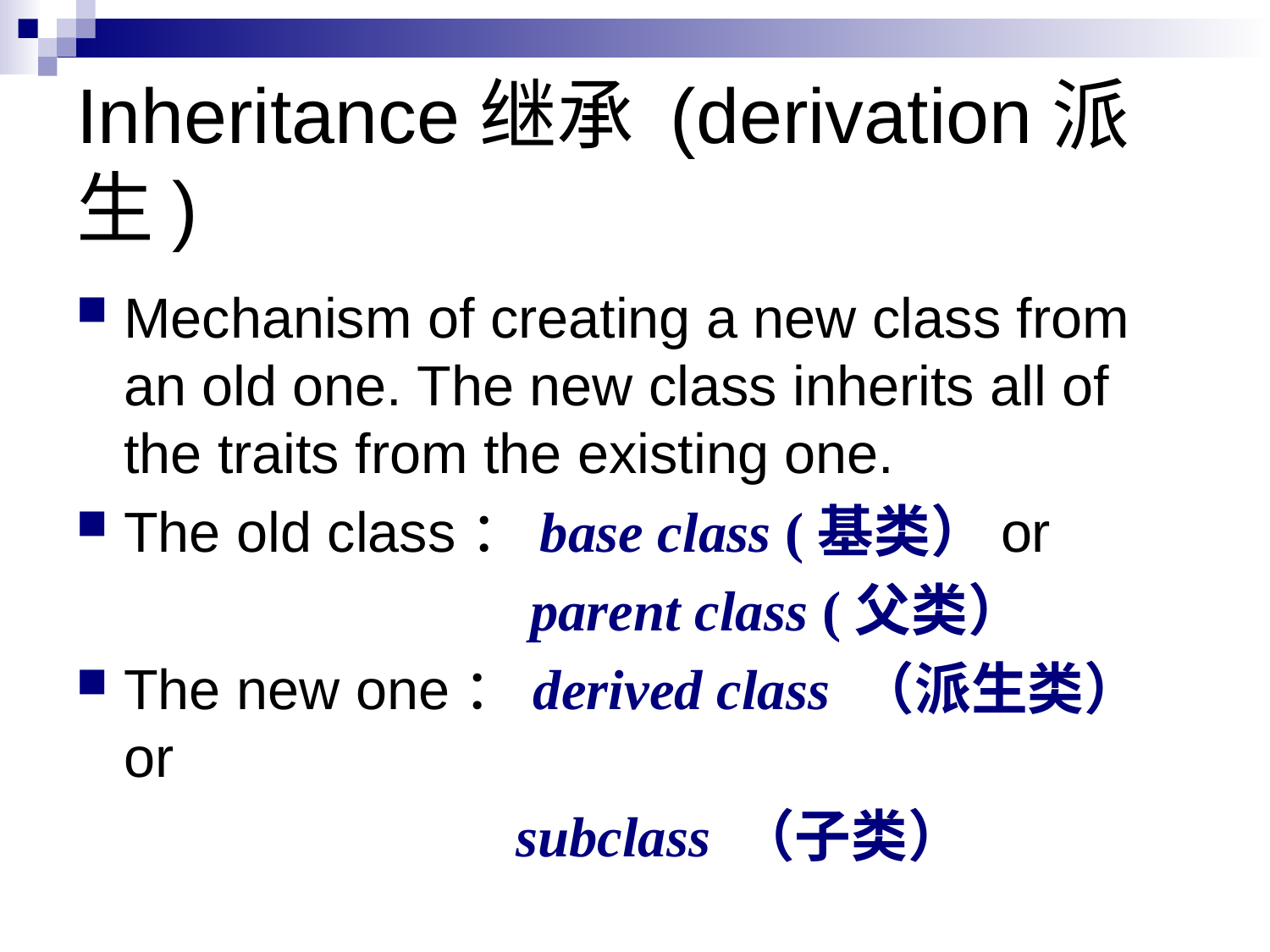

# Inheritance继承 (derivation派生)
Mechanism of creating a new class from an old one. The new class inherits all of the traits from the existing one.
The old class：base class (基类）or
                                parent class (父类）
The new one：derived class （派生类） or
                               subclass （子类）